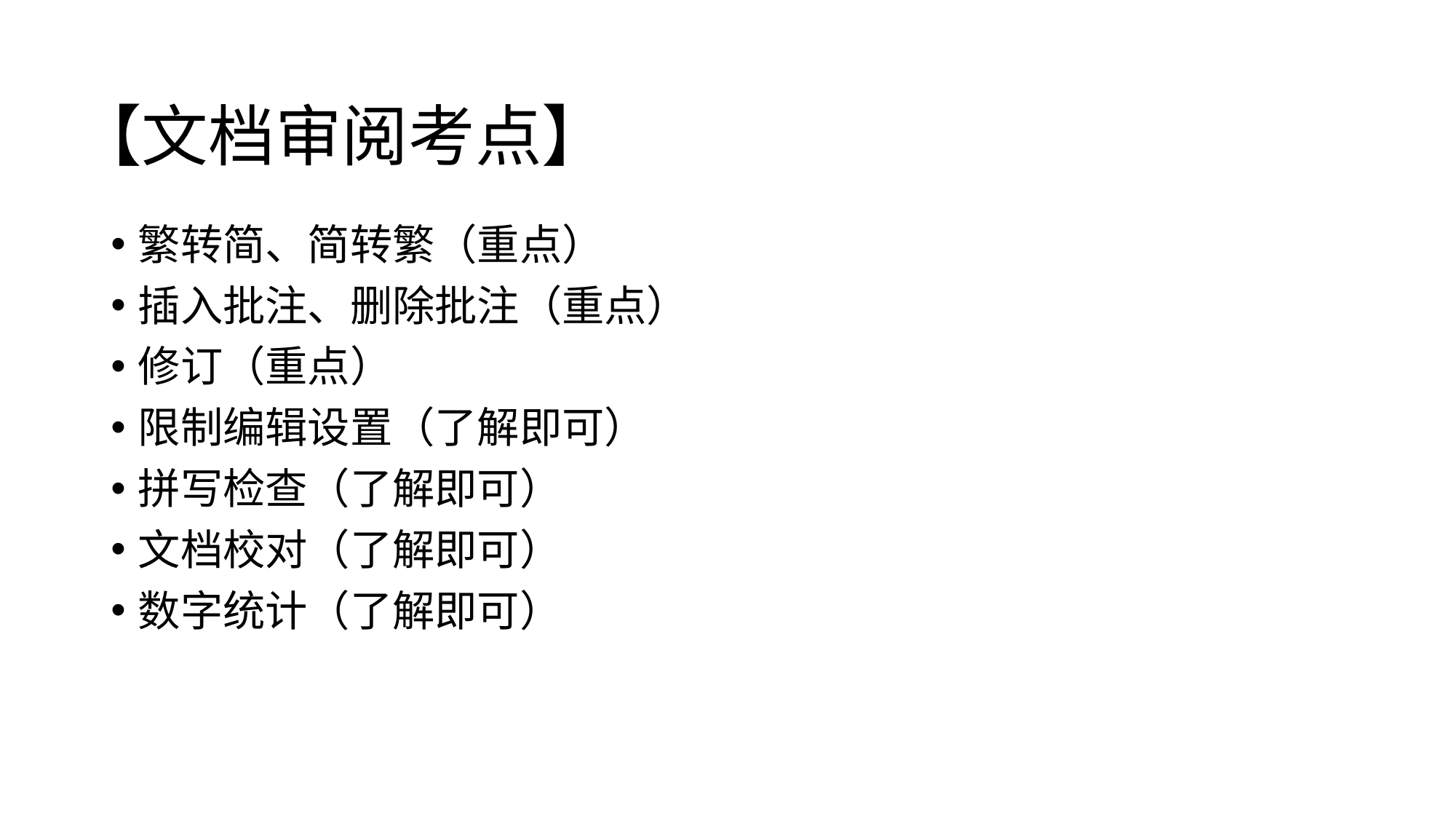

# 【文档审阅考点】
繁转简、简转繁（重点）
插入批注、删除批注（重点）
修订（重点）
限制编辑设置（了解即可）
拼写检查（了解即可）
文档校对（了解即可）
数字统计（了解即可）